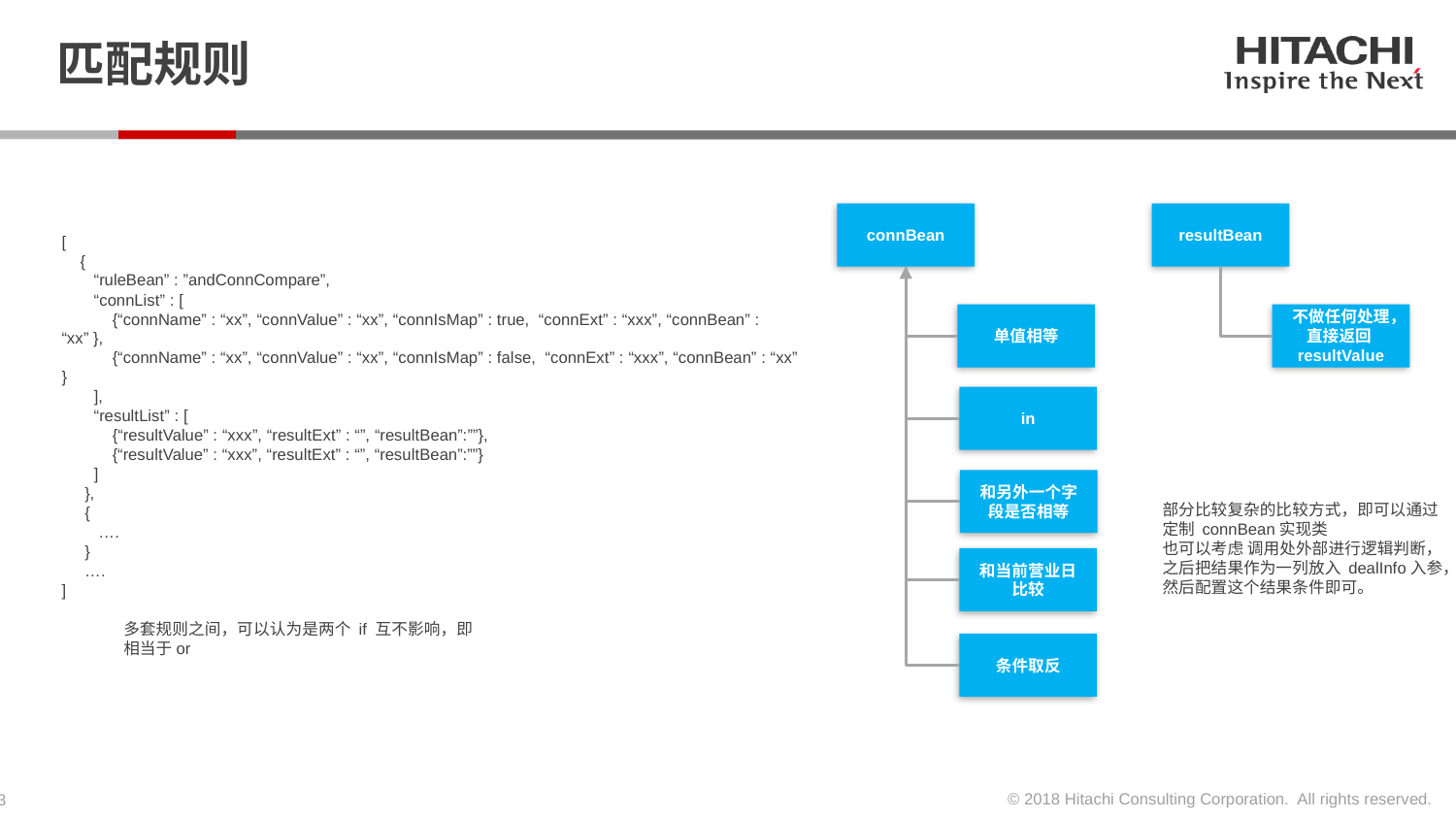

# 匹配规则
resultBean
connBean
[
    {
       “ruleBean” : ”andConnCompare”,
       “connList” : [
           {“connName” : “xx”, “connValue” : “xx”, “connIsMap” : true,  “connExt” : “xxx”, “connBean” : “xx” },
           {“connName” : “xx”, “connValue” : “xx”, “connIsMap” : false,  “connExt” : “xxx”, “connBean” : “xx” }
       ],
       “resultList” : [
           {“resultValue” : “xxx”, “resultExt” : “”, “resultBean”:””},
           {“resultValue” : “xxx”, “resultExt” : “”, “resultBean”:””}
       ]
     },
     {
        ….
     }
     ….
]
不做任何处理，直接返回resultValue
单值相等
in
和另外一个字段是否相等
部分比较复杂的比较方式，即可以通过定制 connBean实现类
也可以考虑 调用处外部进行逻辑判断，之后把结果作为一列放入 dealInfo入参，然后配置这个结果条件即可。
和当前营业日比较
多套规则之间，可以认为是两个 if 互不影响，即相当于or
条件取反